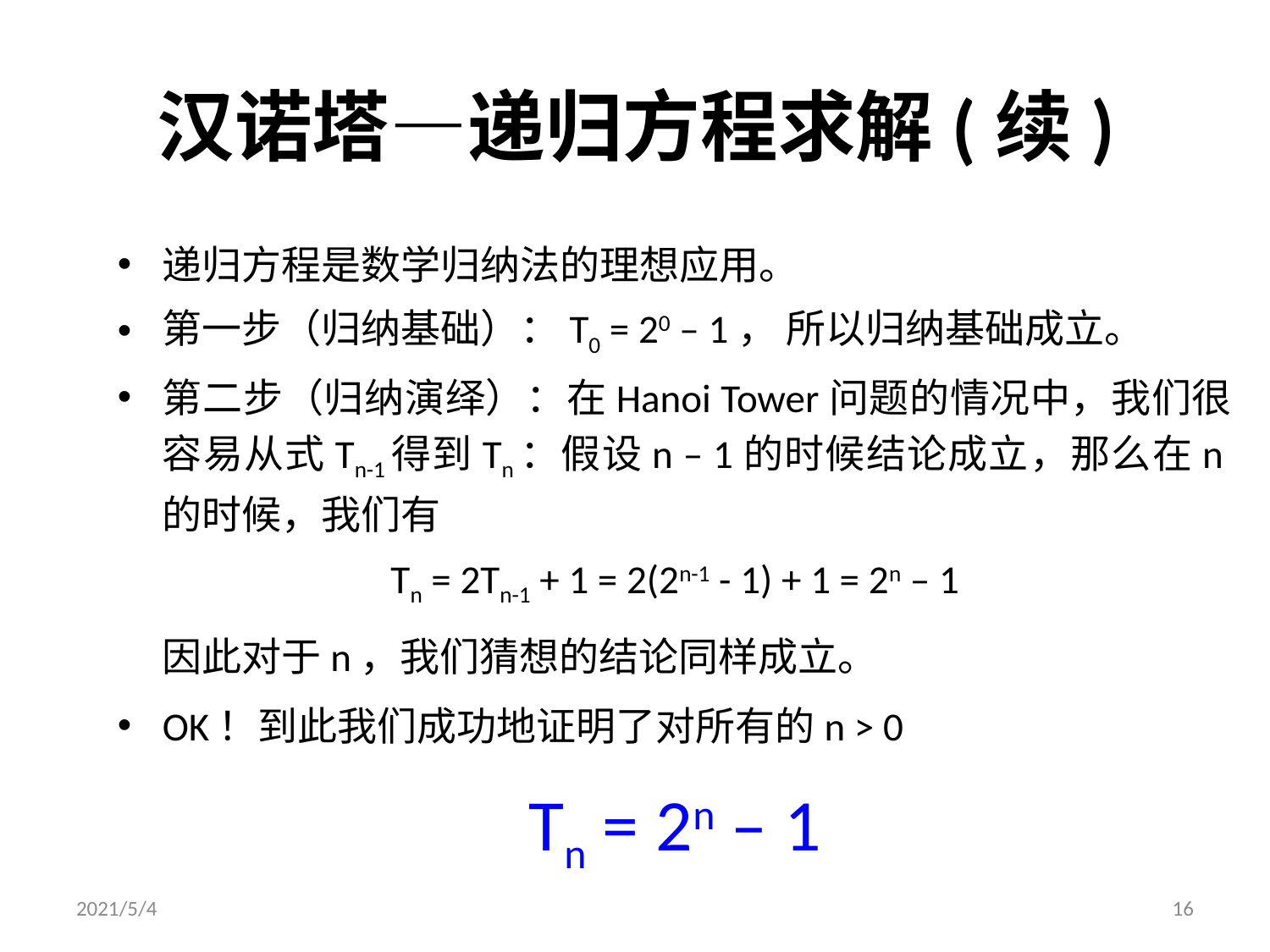

# 汉诺塔—递归方程求解(续)
递归方程是数学归纳法的理想应用。
第一步（归纳基础）：T0 = 20 – 1， 所以归纳基础成立。
第二步（归纳演绎）：在Hanoi Tower问题的情况中，我们很容易从式Tn-1得到Tn：假设n – 1的时候结论成立，那么在n的时候，我们有
Tn = 2Tn-1 + 1 = 2(2n-1 - 1) + 1 = 2n – 1
	因此对于n，我们猜想的结论同样成立。
OK！到此我们成功地证明了对所有的n > 0
Tn = 2n – 1

2021/5/4
16